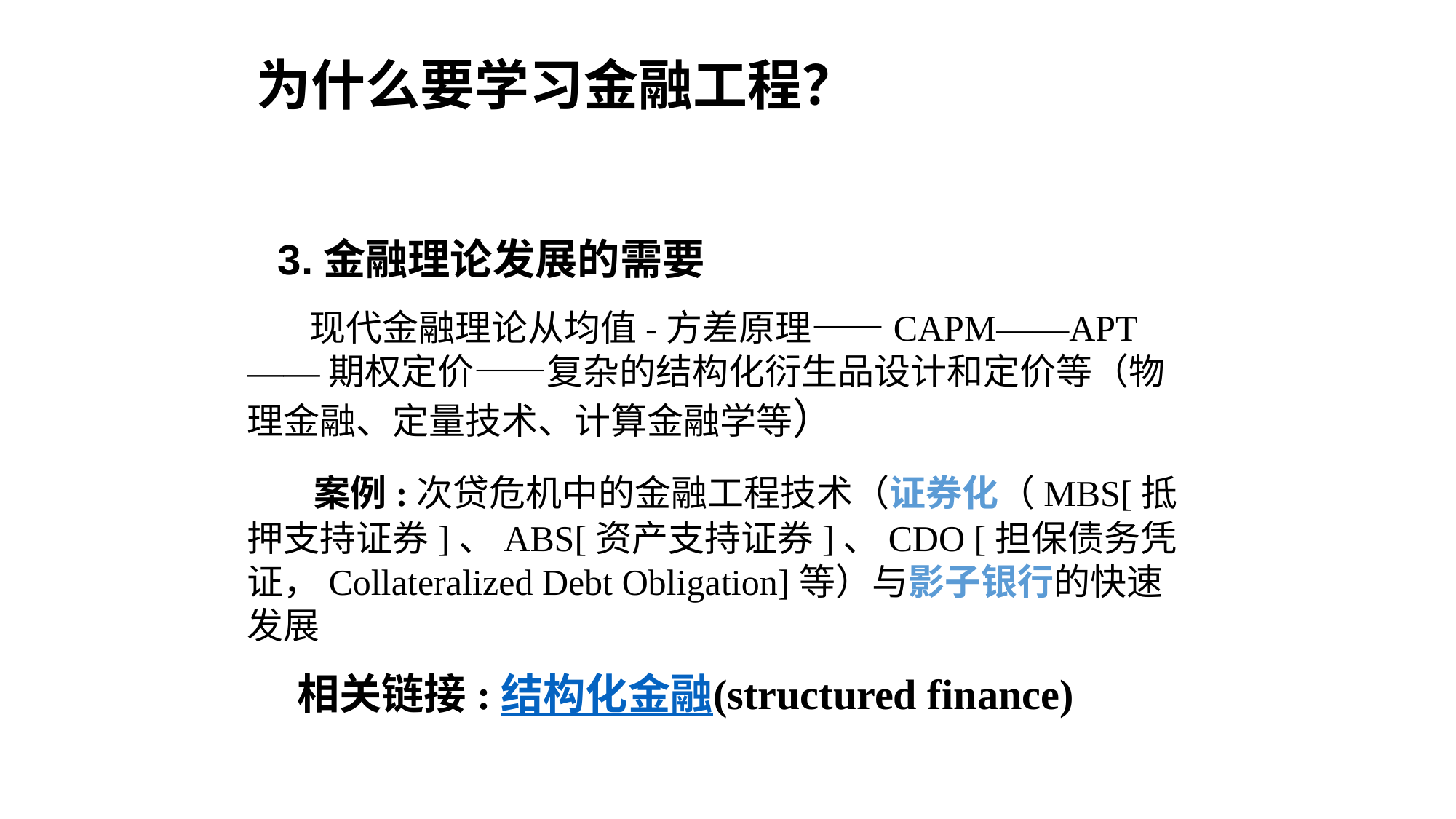

为什么要学习金融工程？

    3.金融理论发展的需要
         现代金融理论从均值-方差原理——CAPM——APT——期权定价——复杂的结构化衍生品设计和定价等（物理金融、定量技术、计算金融学等）
      案例:次贷危机中的金融工程技术（证券化（MBS[抵押支持证券]、ABS[资产支持证券]、CDO [担保债务凭证，Collateralized Debt Obligation]等）与影子银行的快速发展
       相关链接:结构化金融(structured finance)